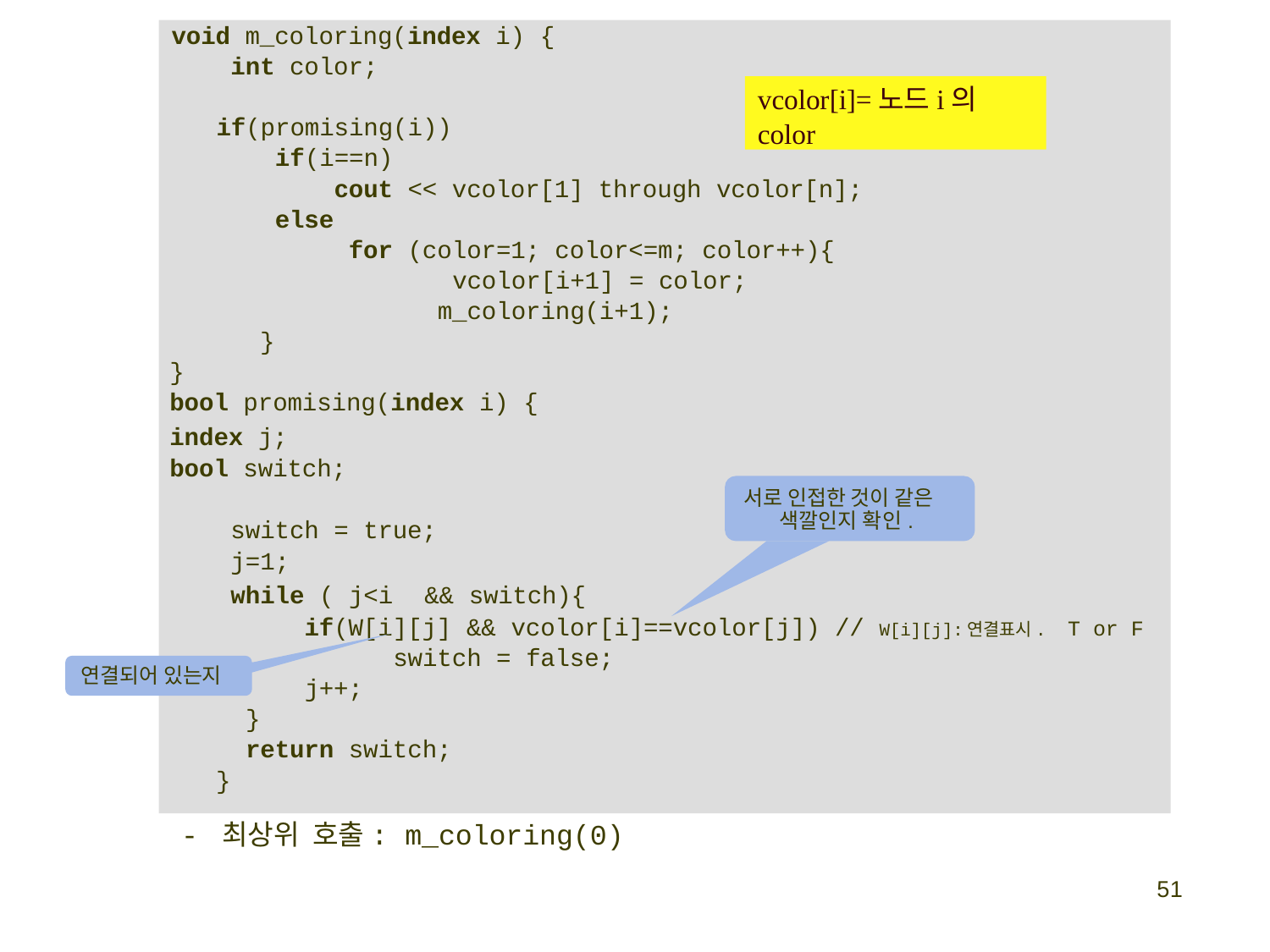

void m_coloring(index i) {
int color;

vcolor[i]=노드i의 color
if(promising(i))
if(i==n)
cout << vcolor[1] through vcolor[n];
else
for (color=1; color<=m; color++){  vcolor[i+1] = color;  m_coloring(i+1);
}
}
bool promising(index i) {
index j;
bool switch;

서로 인접한 것이 같은  색깔인지 확인.
switch = true;
j=1;
while ( j<i	&& switch){
if(W[i][j] && vcolor[i]==vcolor[j]) // W[i][j]:연결표시.
switch = false;
j++;
T or F

연결되어 있는지
}
return switch;
}
- 최상위 호출: m_coloring(0)
51